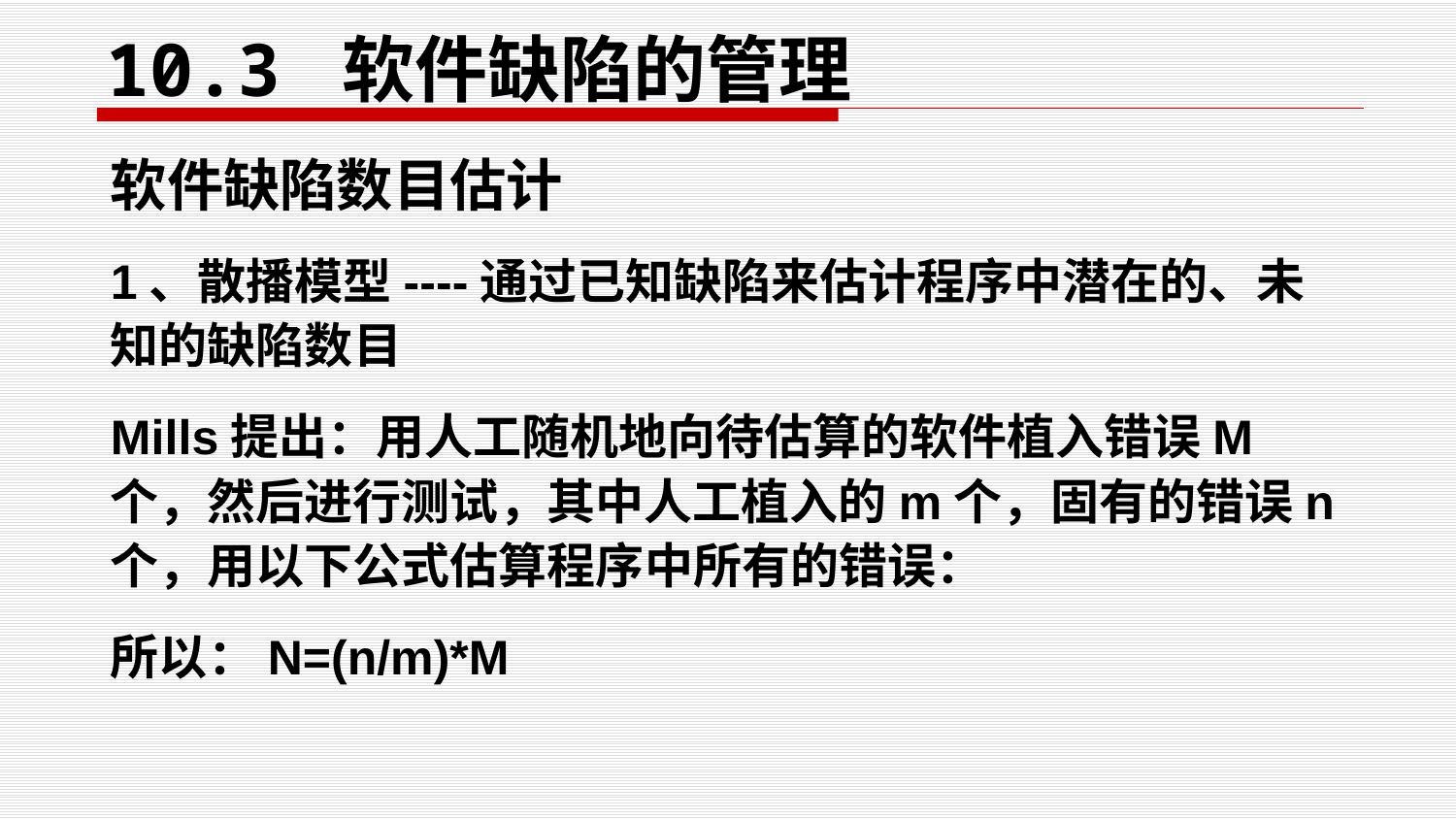

# 10.3 软件缺陷的管理
软件缺陷数目估计
1、散播模型----通过已知缺陷来估计程序中潜在的、未知的缺陷数目
Mills提出：用人工随机地向待估算的软件植入错误M个，然后进行测试，其中人工植入的m个，固有的错误n个，用以下公式估算程序中所有的错误：
所以：N=(n/m)*M